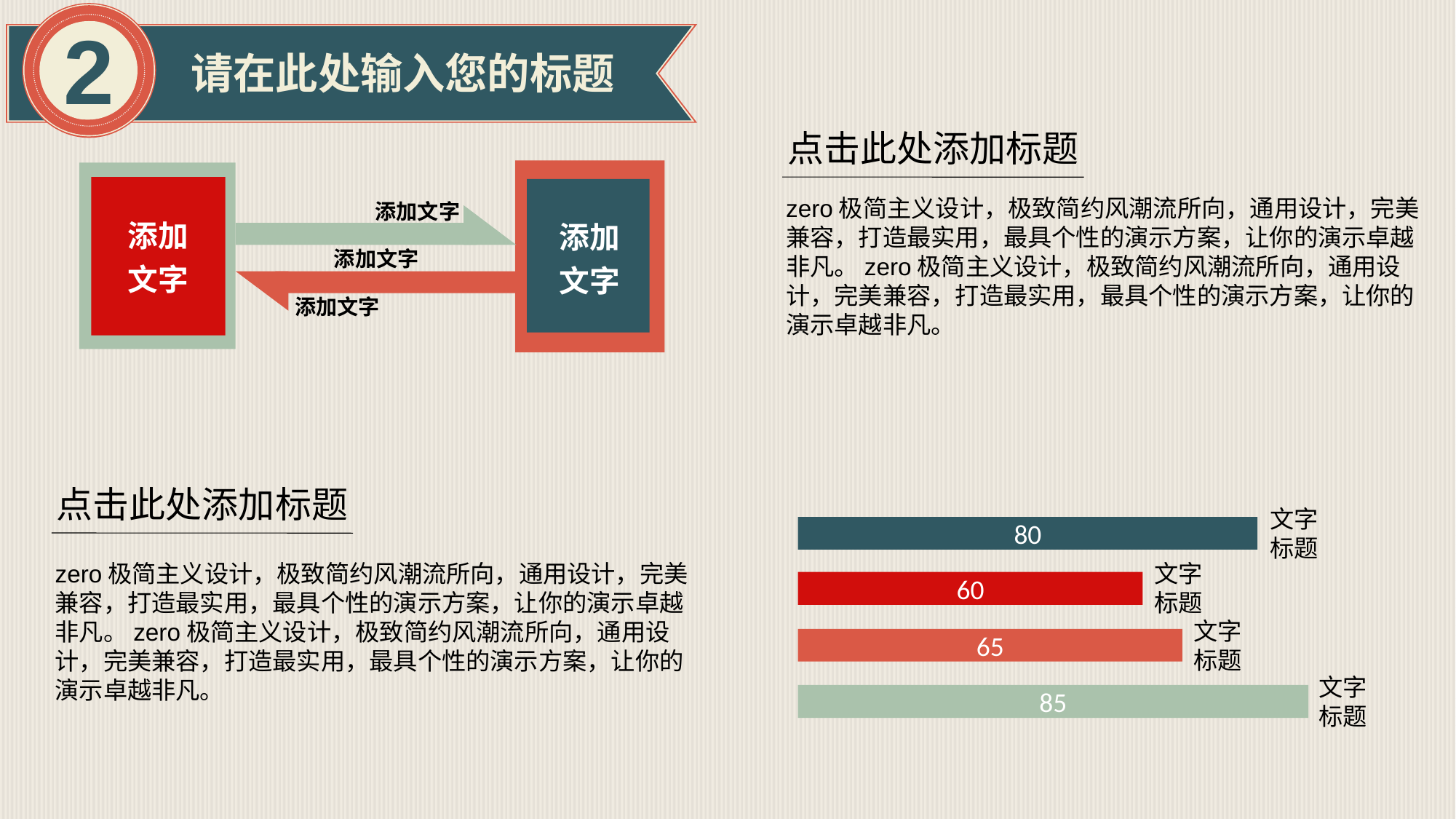

2

请在此处输入您的标题
点击此处添加标题

zero极简主义设计，极致简约风潮流所向，通用设计，完美兼容，打造最实用，最具个性的演示方案，让你的演示卓越非凡。zero极简主义设计，极致简约风潮流所向，通用设计，完美兼容，打造最实用，最具个性的演示方案，让你的演示卓越非凡。
添加文字
添加文字

添加文字

添加文字

添加文字
点击此处添加标题
文字
标题
80

zero极简主义设计，极致简约风潮流所向，通用设计，完美兼容，打造最实用，最具个性的演示方案，让你的演示卓越非凡。zero极简主义设计，极致简约风潮流所向，通用设计，完美兼容，打造最实用，最具个性的演示方案，让你的演示卓越非凡。
文字
标题
60
文字
标题
65
文字
标题
85